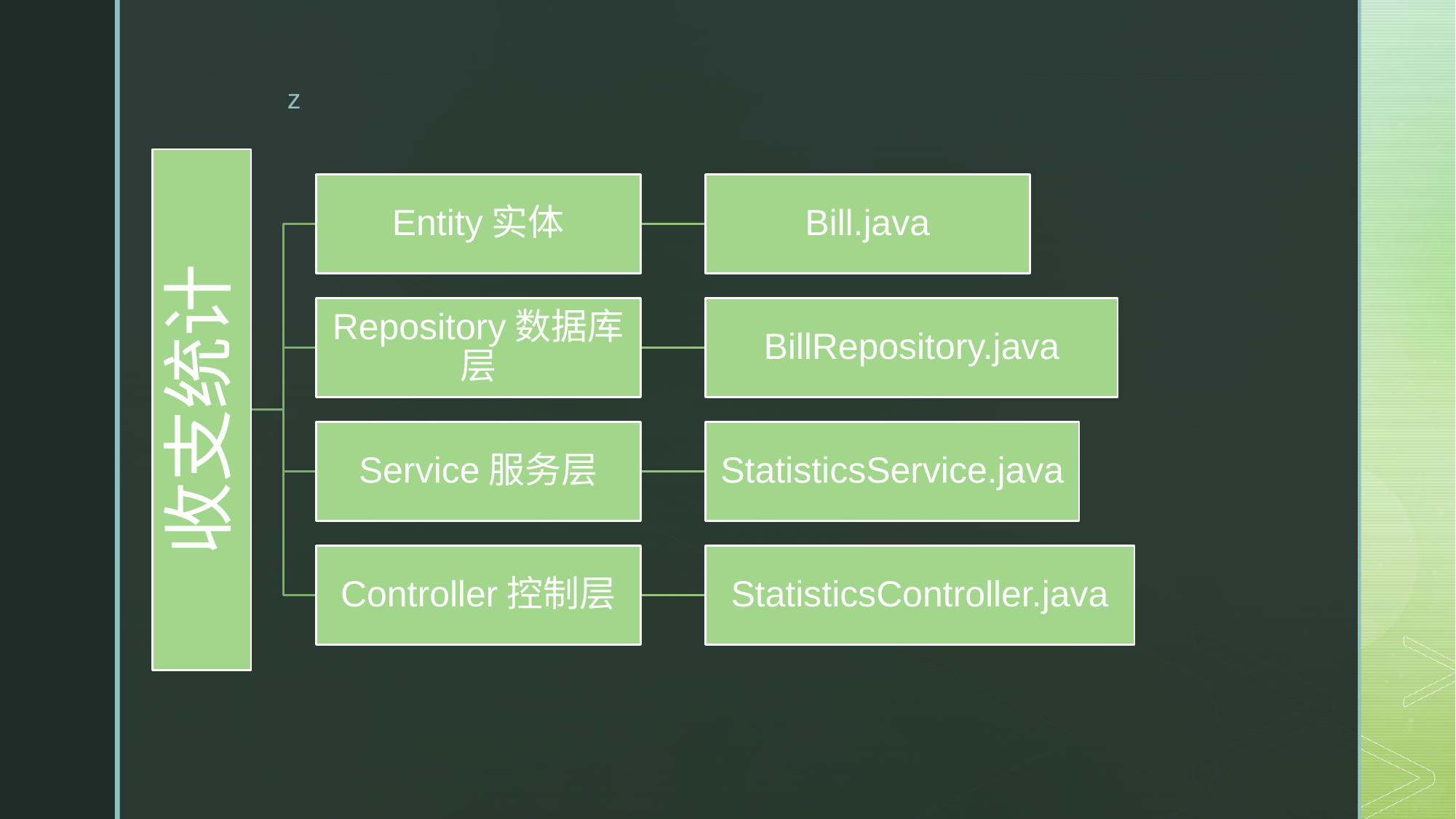

收支统计
Entity实体
Bill.java
Repository数据库层
BillRepository.java
Service服务层
StatisticsService.java
Controller控制层
StatisticsController.java